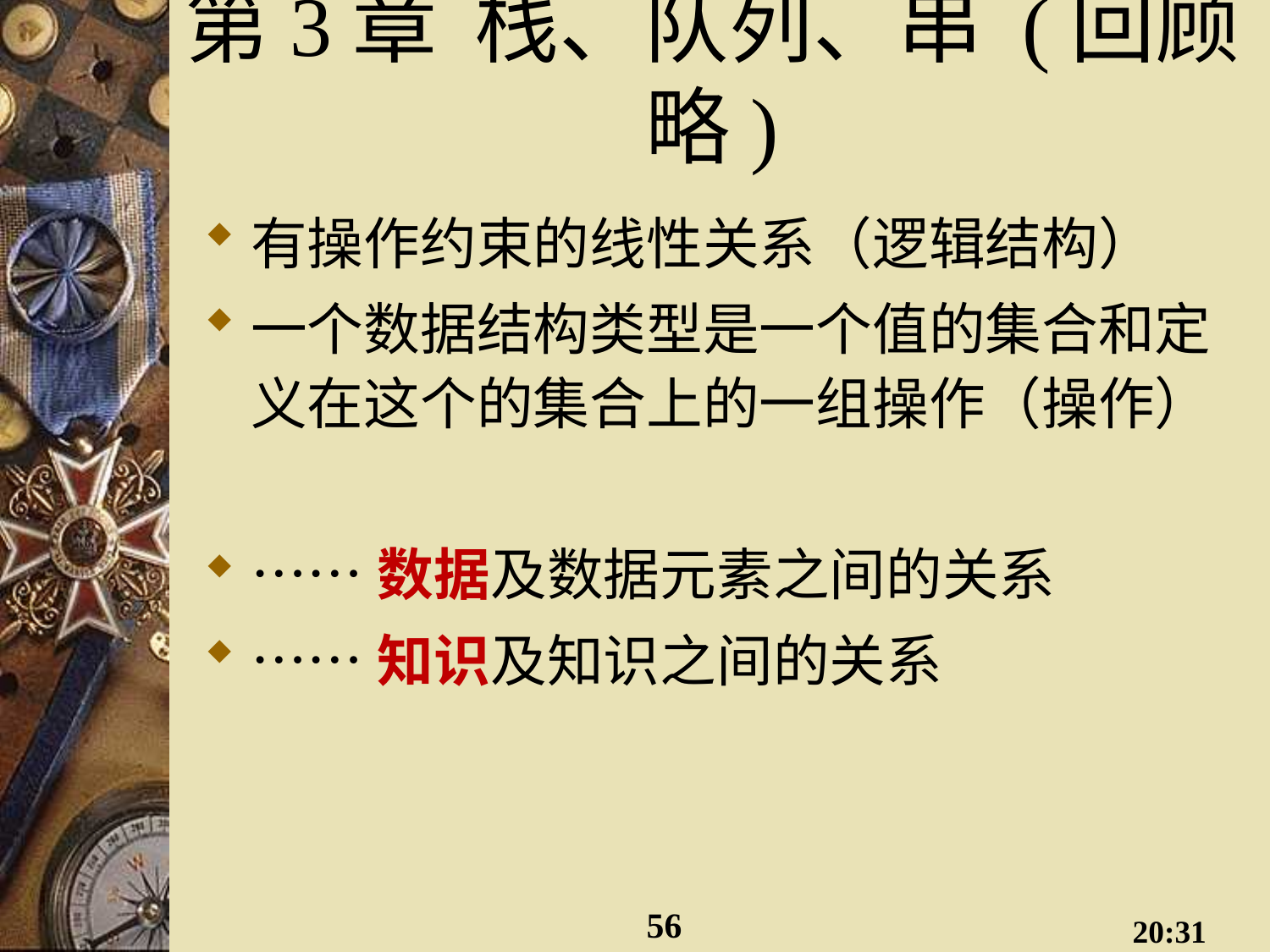

# 第3章  栈、队列、串 (回顾略)
有操作约束的线性关系（逻辑结构）
一个数据结构类型是一个值的集合和定义在这个的集合上的一组操作（操作）

……数据及数据元素之间的关系
……知识及知识之间的关系